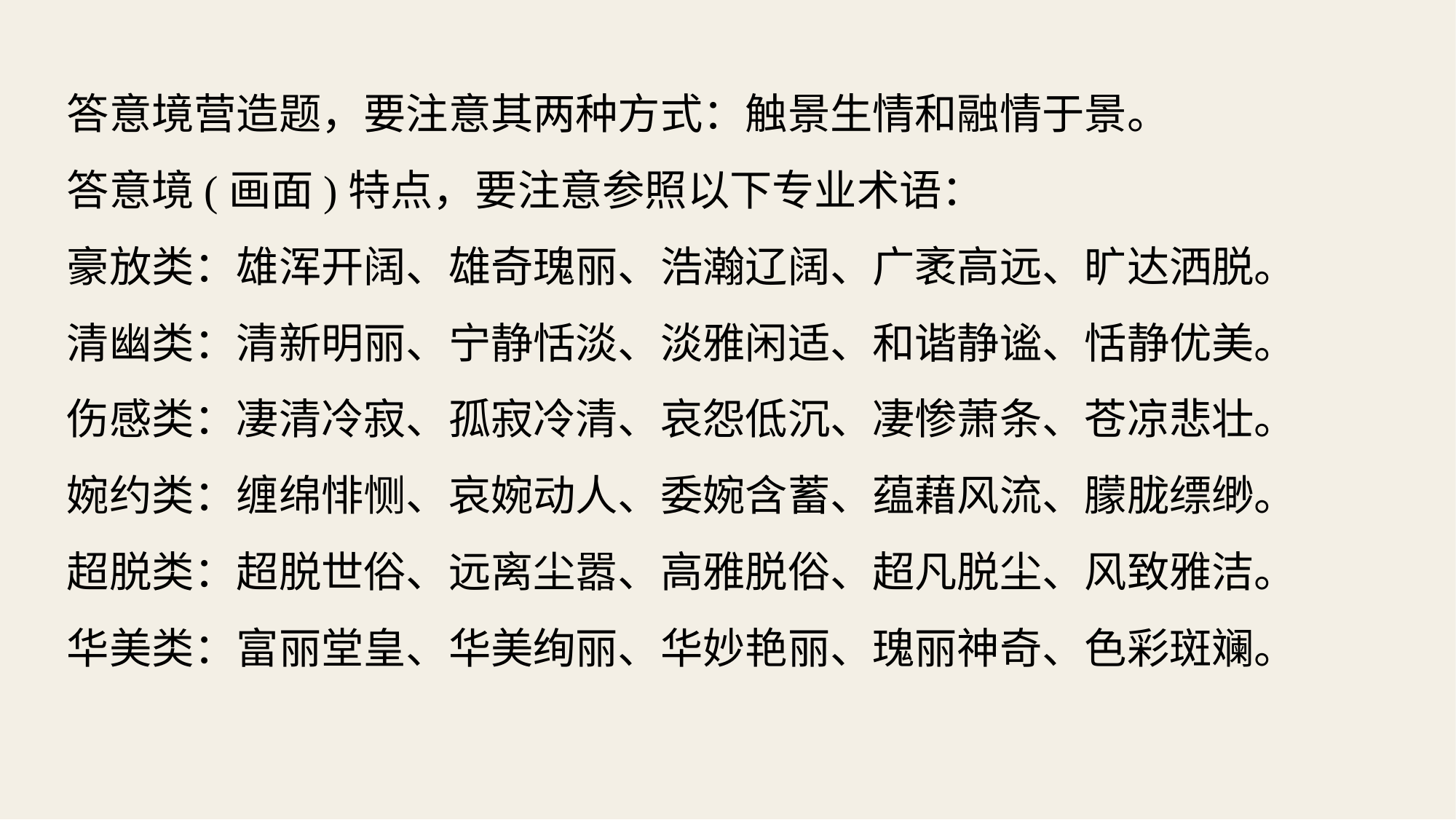

答意境营造题，要注意其两种方式：触景生情和融情于景。
答意境(画面)特点，要注意参照以下专业术语：
豪放类：雄浑开阔、雄奇瑰丽、浩瀚辽阔、广袤高远、旷达洒脱。
清幽类：清新明丽、宁静恬淡、淡雅闲适、和谐静谧、恬静优美。
伤感类：凄清冷寂、孤寂冷清、哀怨低沉、凄惨萧条、苍凉悲壮。
婉约类：缠绵悱恻、哀婉动人、委婉含蓄、蕴藉风流、朦胧缥缈。
超脱类：超脱世俗、远离尘嚣、高雅脱俗、超凡脱尘、风致雅洁。
华美类：富丽堂皇、华美绚丽、华妙艳丽、瑰丽神奇、色彩斑斓。